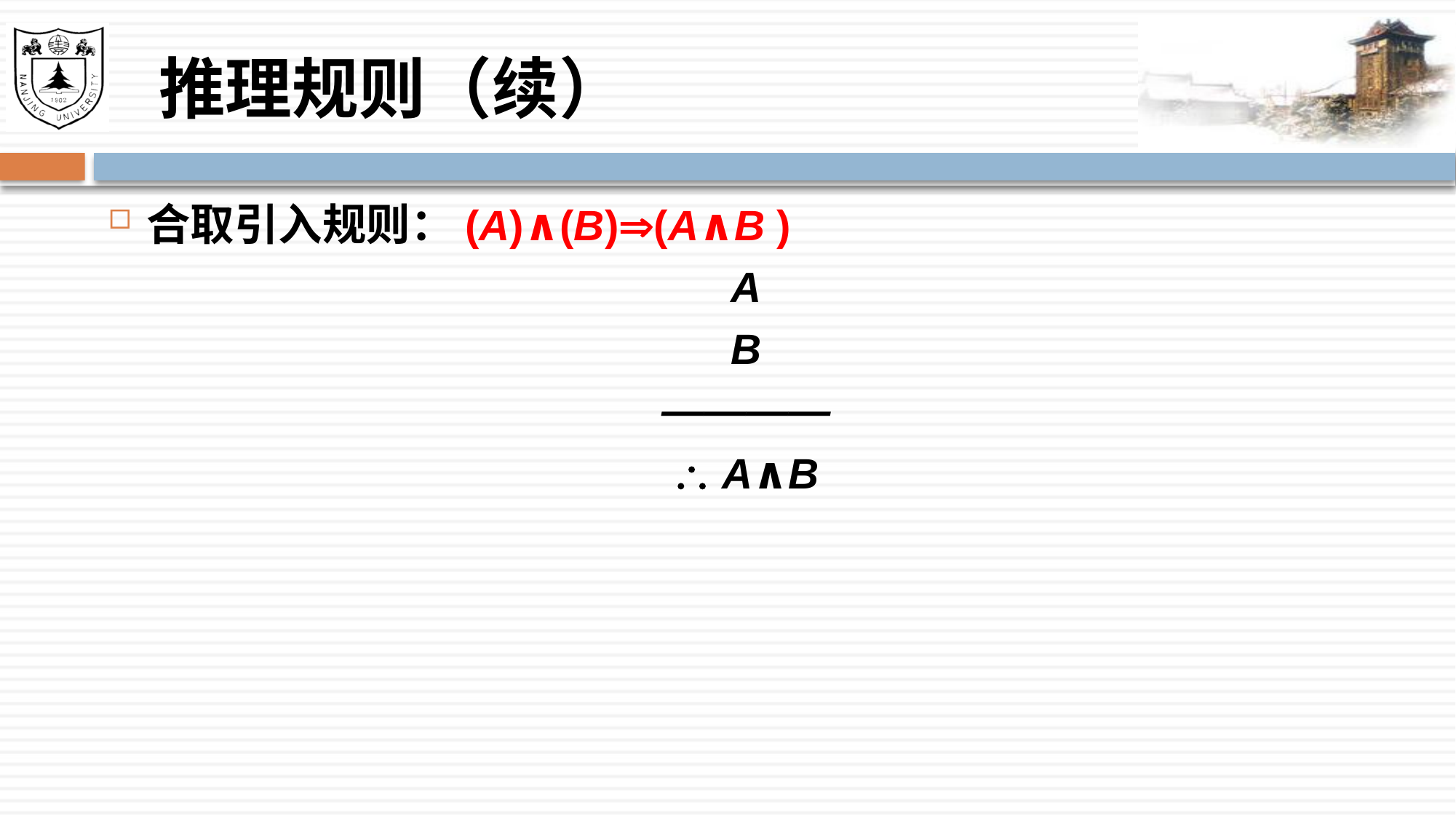

# 推理规则（续）
合取引入规则：(A)∧(B)⇒(A∧B )
A
B
————
∴ A∧B